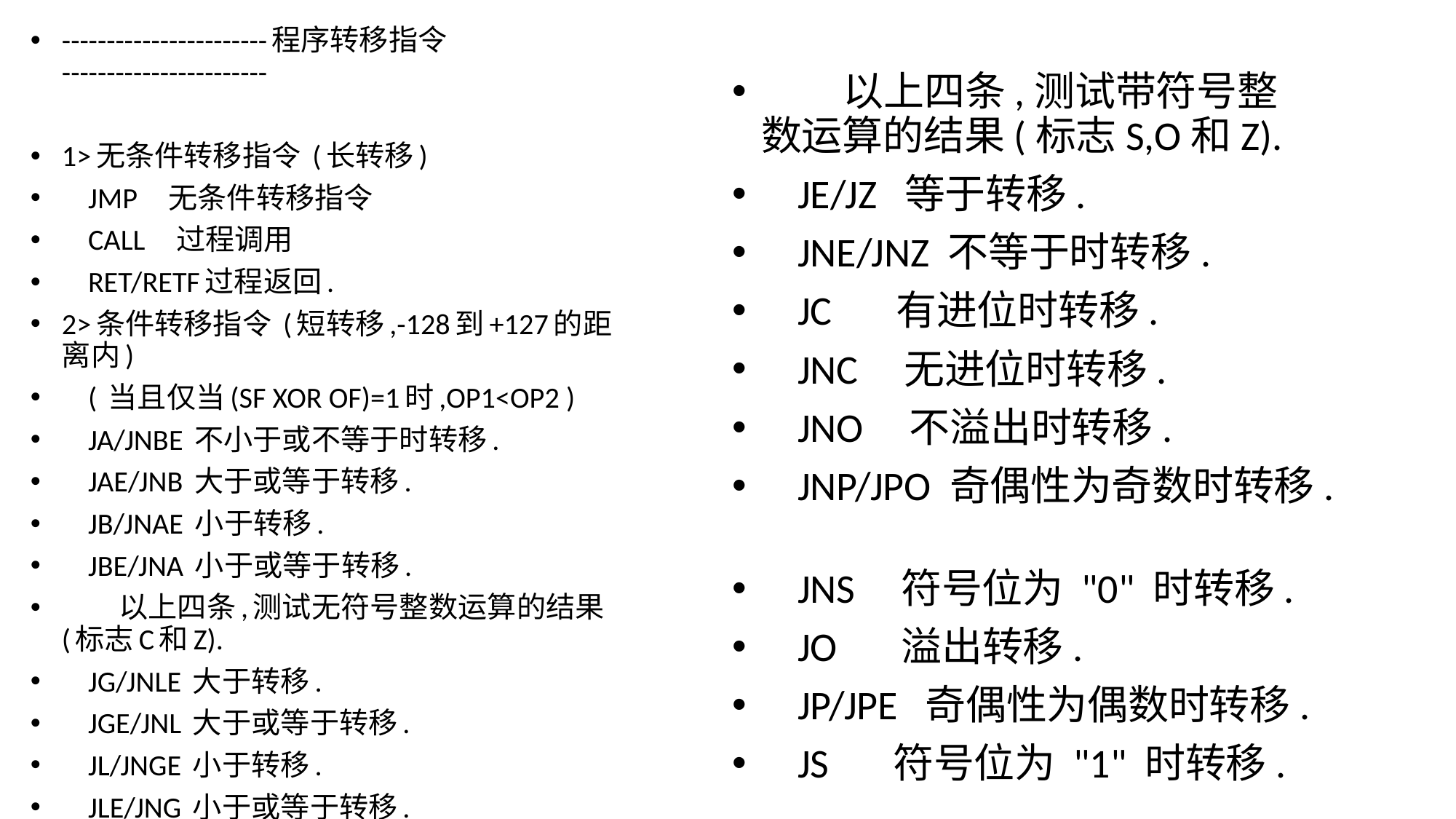

以上四条,测试带符号整数运算的结果(标志S,O和Z).
    JE/JZ  等于转移.
    JNE/JNZ 不等于时转移.
    JC      有进位时转移.
    JNC    无进位时转移.
    JNO    不溢出时转移.
    JNP/JPO 奇偶性为奇数时转移.
    JNS    符号位为 "0" 时转移.
    JO      溢出转移.
    JP/JPE  奇偶性为偶数时转移.
    JS      符号位为 "1" 时转移.
-----------------------程序转移指令 -----------------------

1>无条件转移指令 (长转移)
    JMP    无条件转移指令
    CALL    过程调用
    RET/RETF过程返回.
2>条件转移指令 (短转移,-128到+127的距离内)
    ( 当且仅当(SF XOR OF)=1时,OP1<OP2 )
    JA/JNBE 不小于或不等于时转移.
    JAE/JNB 大于或等于转移.
    JB/JNAE 小于转移.
    JBE/JNA 小于或等于转移.
        以上四条,测试无符号整数运算的结果(标志C和Z).
    JG/JNLE 大于转移.
    JGE/JNL 大于或等于转移.
    JL/JNGE 小于转移.
    JLE/JNG 小于或等于转移.